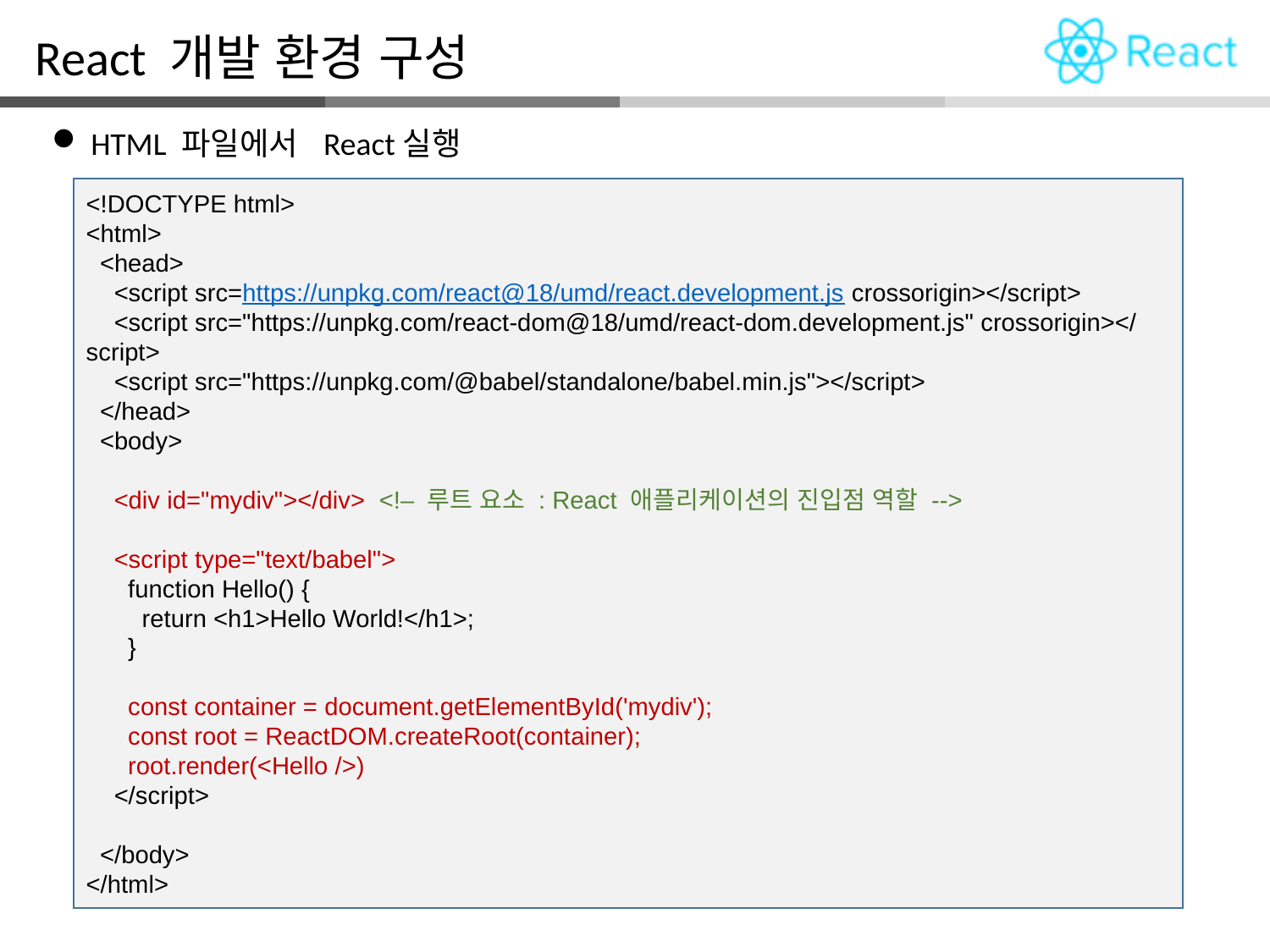

React 개발 환경 구성
 HTML 파일에서  React실행
<!DOCTYPE html>
<html>
  <head>
    <script src=https://unpkg.com/react@18/umd/react.development.js crossorigin></script>
    <script src="https://unpkg.com/react-dom@18/umd/react-dom.development.js" crossorigin></script>
    <script src="https://unpkg.com/@babel/standalone/babel.min.js"></script>
  </head>
  <body>

    <div id="mydiv"></div>  <!– 루트 요소 : React 애플리케이션의 진입점 역할 -->

    <script type="text/babel">
      function Hello() {
        return <h1>Hello World!</h1>;
      }

      const container = document.getElementById('mydiv');
      const root = ReactDOM.createRoot(container);
      root.render(<Hello />)
    </script>

  </body>
</html>